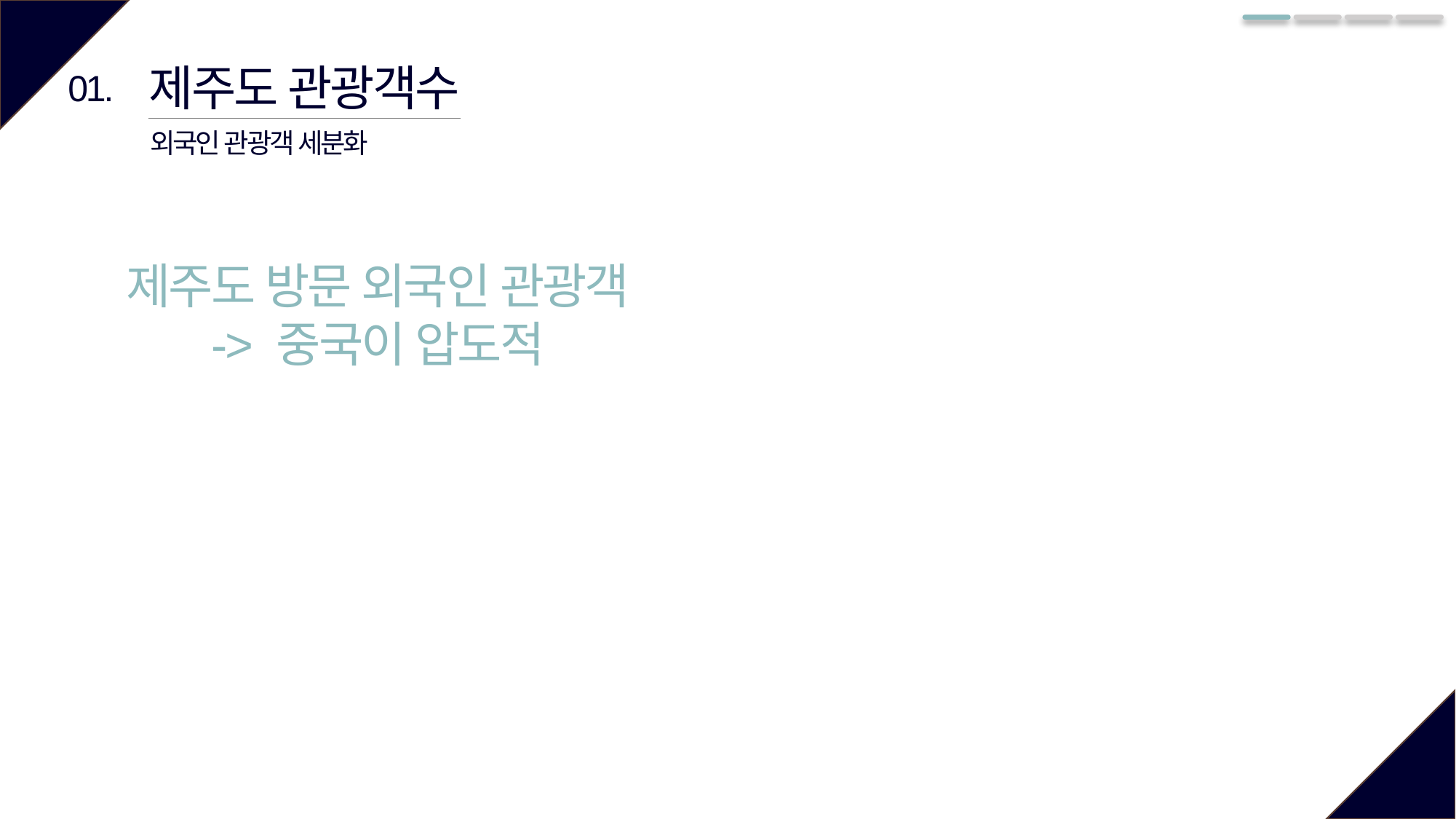

제주도 관광객수
01.
외국인 관광객 세분화
제주도 방문 외국인 관광객
-> 중국이 압도적